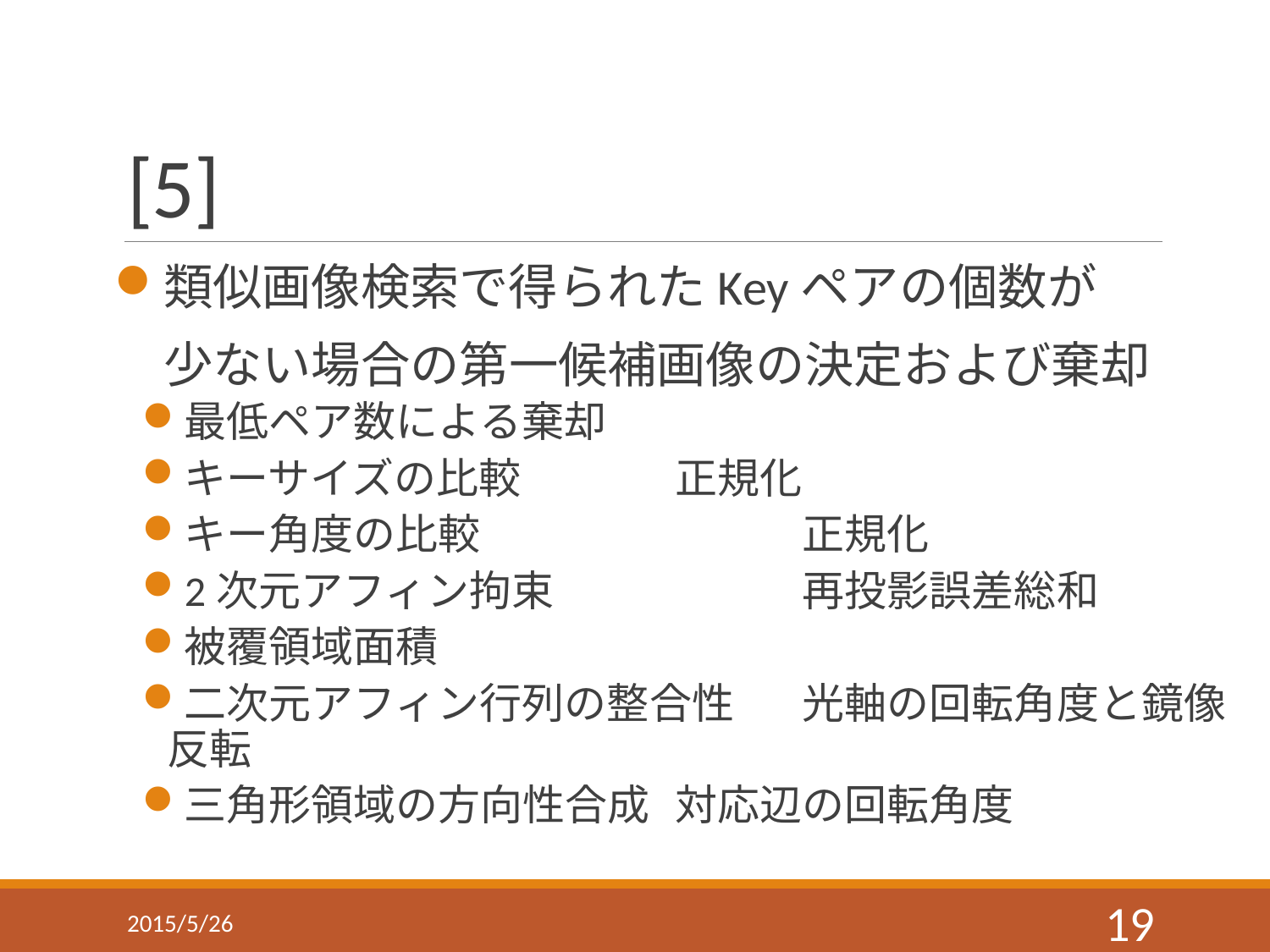

# [5]
類似画像検索で得られたKeyペアの個数が
　少ない場合の第一候補画像の決定および棄却
最低ペア数による棄却
キーサイズの比較		正規化
キー角度の比較			正規化
2次元アフィン拘束		再投影誤差総和
被覆領域面積
二次元アフィン行列の整合性	光軸の回転角度と鏡像反転
三角形領域の方向性合成	対応辺の回転角度
2015/5/26
19